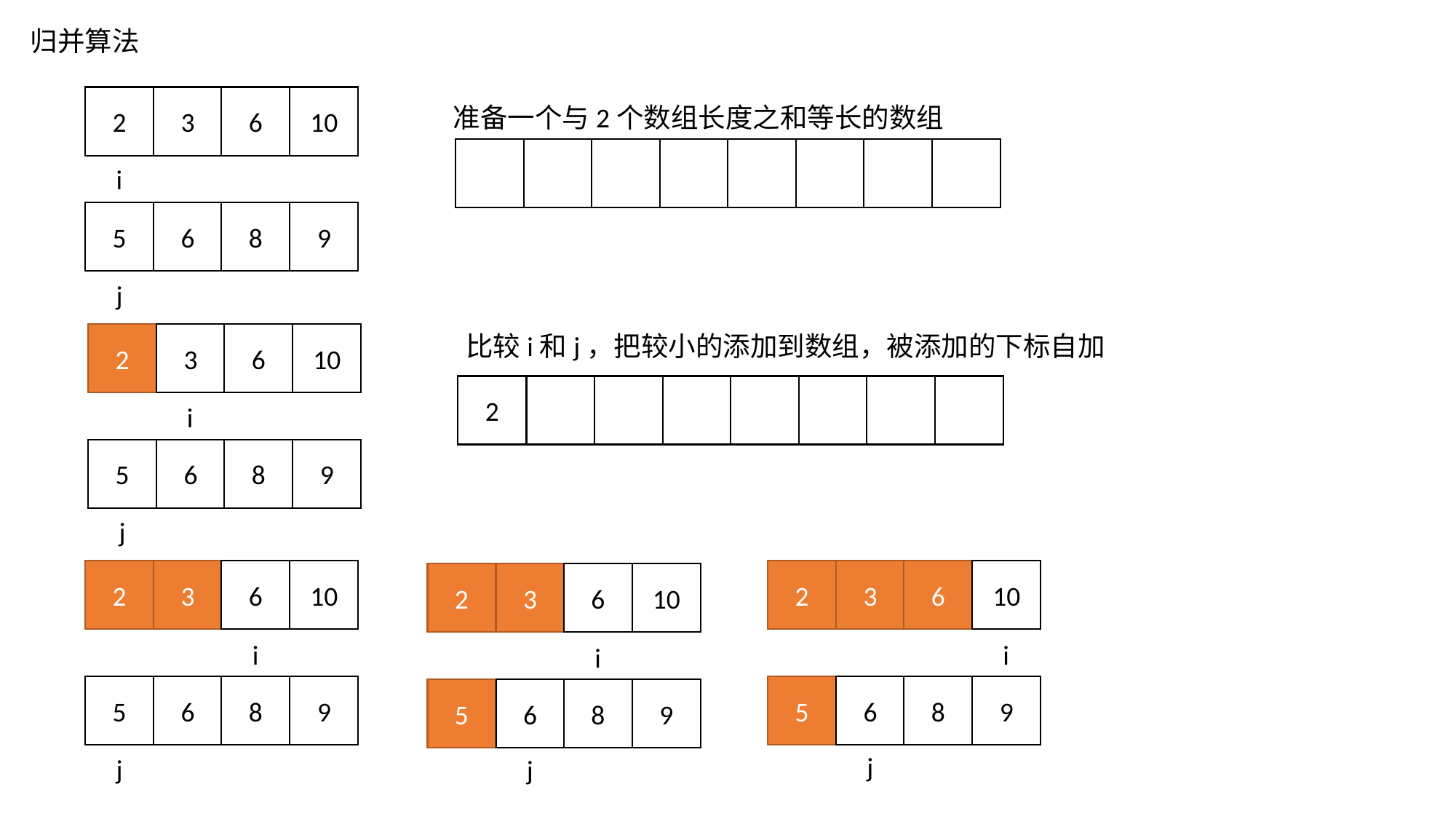

归并算法
3
10
2
6
准备一个与2个数组长度之和等长的数组

i
6
9
5
8
j
3
10
比较i和j，把较小的添加到数组，被添加的下标自加
2
6

2

i
6
9
5
8
j
3
10
3
10
2
6
2
6
3
10
2
6
i
i
i
6
9
6
9
5
8
5
8
6
9
5
8
j
j
j